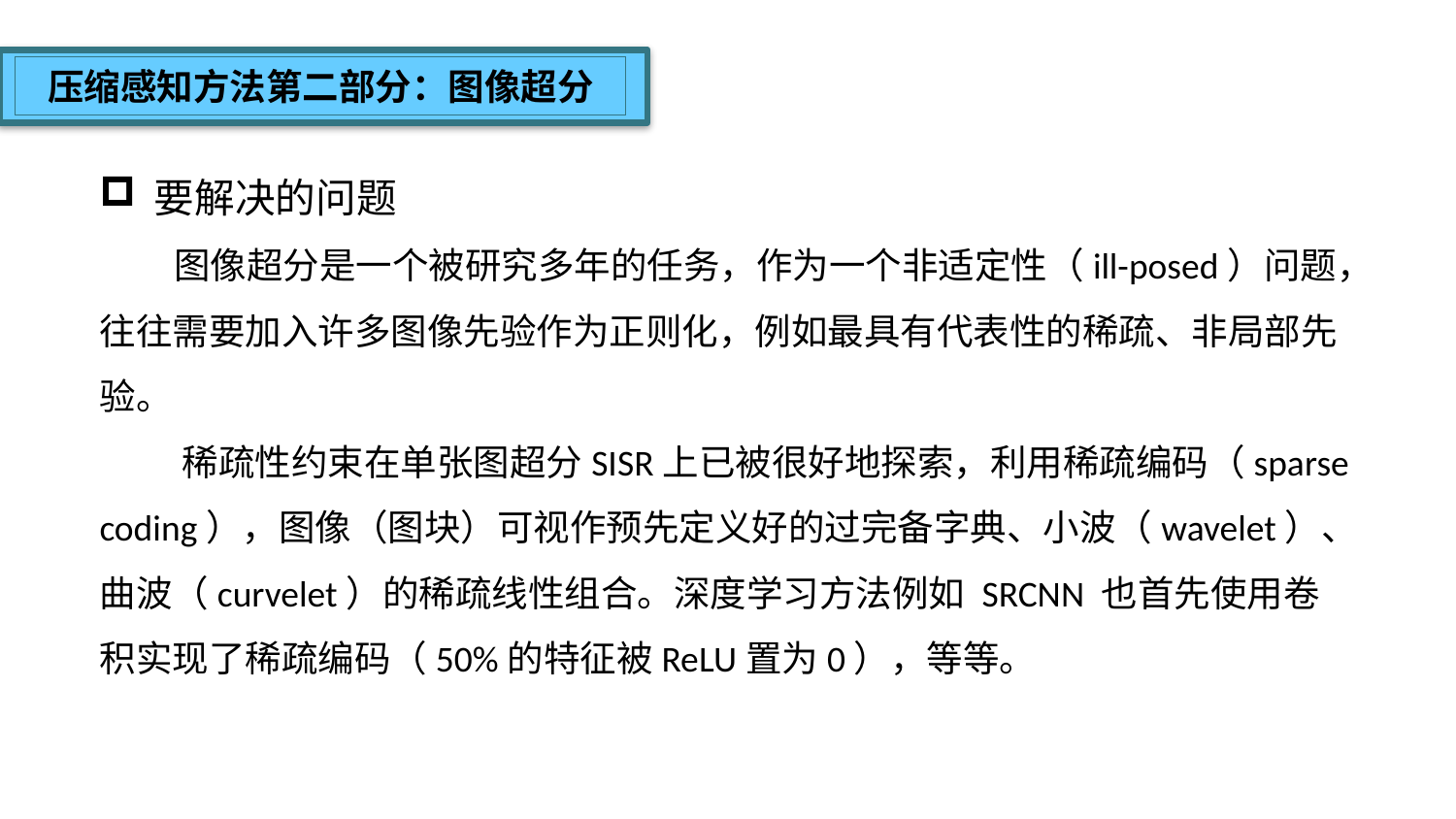

压缩感知方法第二部分：图像超分
要解决的问题
        图像超分是一个被研究多年的任务，作为一个非适定性（ill-posed）问题，往往需要加入许多图像先验作为正则化，例如最具有代表性的稀疏、非局部先验。
         稀疏性约束在单张图超分SISR上已被很好地探索，利用稀疏编码（sparse coding），图像（图块）可视作预先定义好的过完备字典、小波（wavelet）、曲波（curvelet）的稀疏线性组合。深度学习方法例如 SRCNN 也首先使用卷积实现了稀疏编码（50%的特征被ReLU置为0），等等。